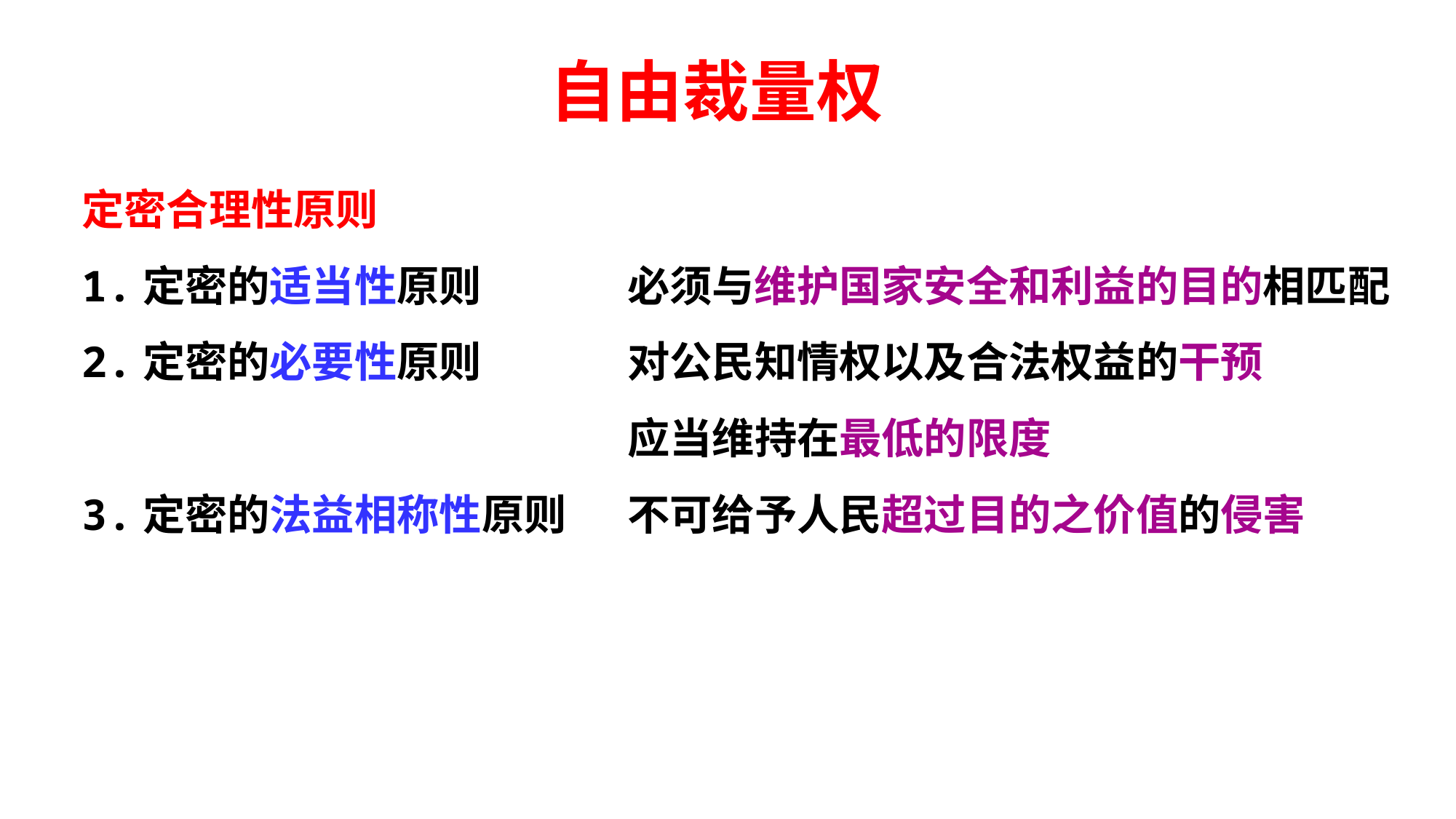

# 自由裁量权
定密合理性原则
1.定密的适当性原则 		必须与维护国家安全和利益的目的相匹配
2.定密的必要性原则 		对公民知情权以及合法权益的干预
					应当维持在最低的限度
3.定密的法益相称性原则	不可给予人民超过目的之价值的侵害